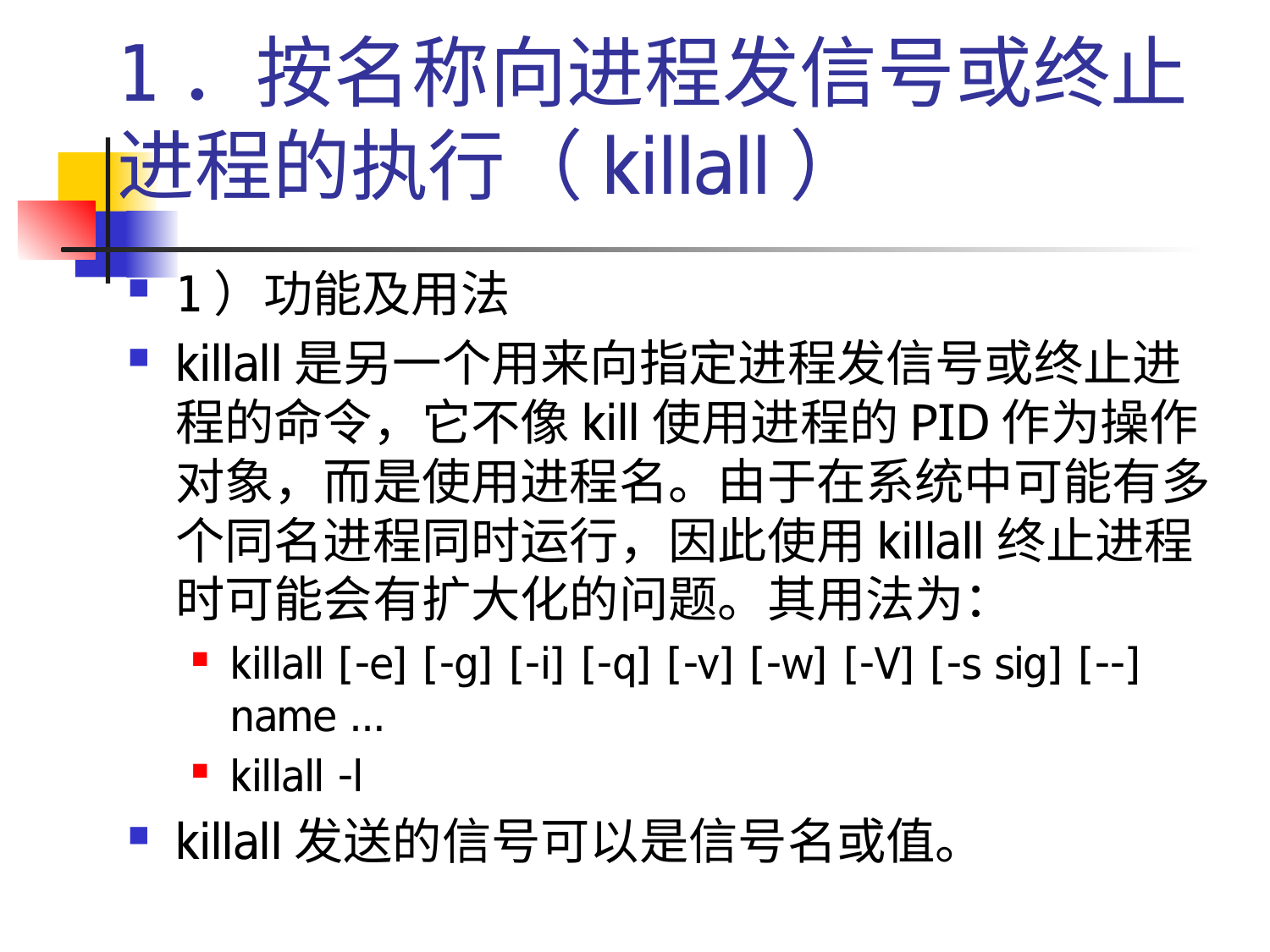

# 1．按名称向进程发信号或终止进程的执行（killall）
1）功能及用法
killall是另一个用来向指定进程发信号或终止进程的命令，它不像kill使用进程的PID作为操作对象，而是使用进程名。由于在系统中可能有多个同名进程同时运行，因此使用killall终止进程时可能会有扩大化的问题。其用法为：
killall [-e] [-g] [-i] [-q] [-v] [-w] [-V] [-s sig] [--] name …
killall -l
killall发送的信号可以是信号名或值。